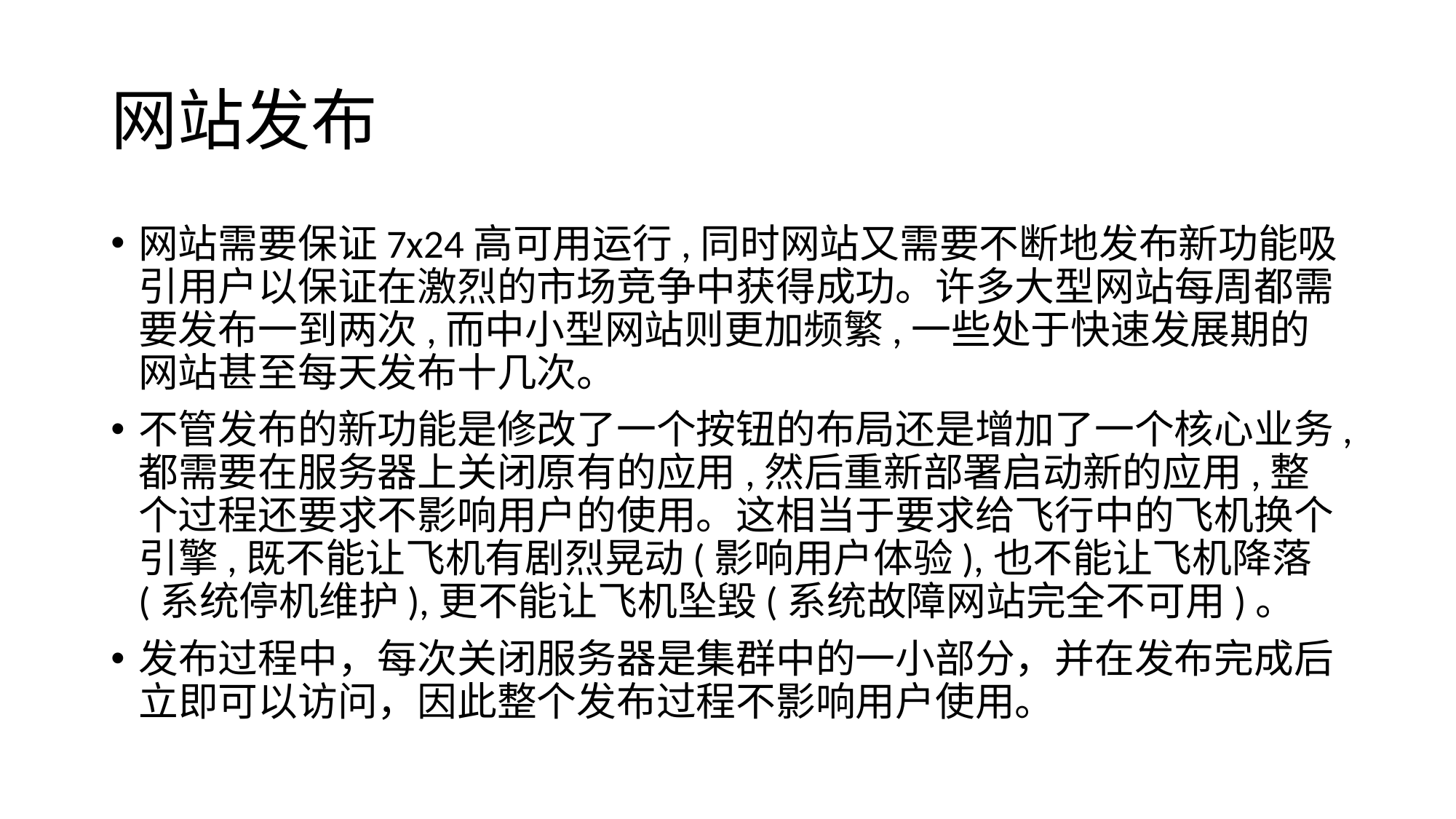

# 网站发布
网站需要保证7x24高可用运行,同时网站又需要不断地发布新功能吸引用户以保证在激烈的市场竞争中获得成功。许多大型网站每周都需要发布一到两次,而中小型网站则更加频繁,一些处于快速发展期的网站甚至每天发布十几次。
不管发布的新功能是修改了一个按钮的布局还是增加了一个核心业务,都需要在服务器上关闭原有的应用,然后重新部署启动新的应用,整个过程还要求不影响用户的使用。这相当于要求给飞行中的飞机换个引擎,既不能让飞机有剧烈晃动(影响用户体验),也不能让飞机降落(系统停机维护),更不能让飞机坠毀(系统故障网站完全不可用)。
发布过程中，每次关闭服务器是集群中的一小部分，并在发布完成后立即可以访问，因此整个发布过程不影响用户使用。